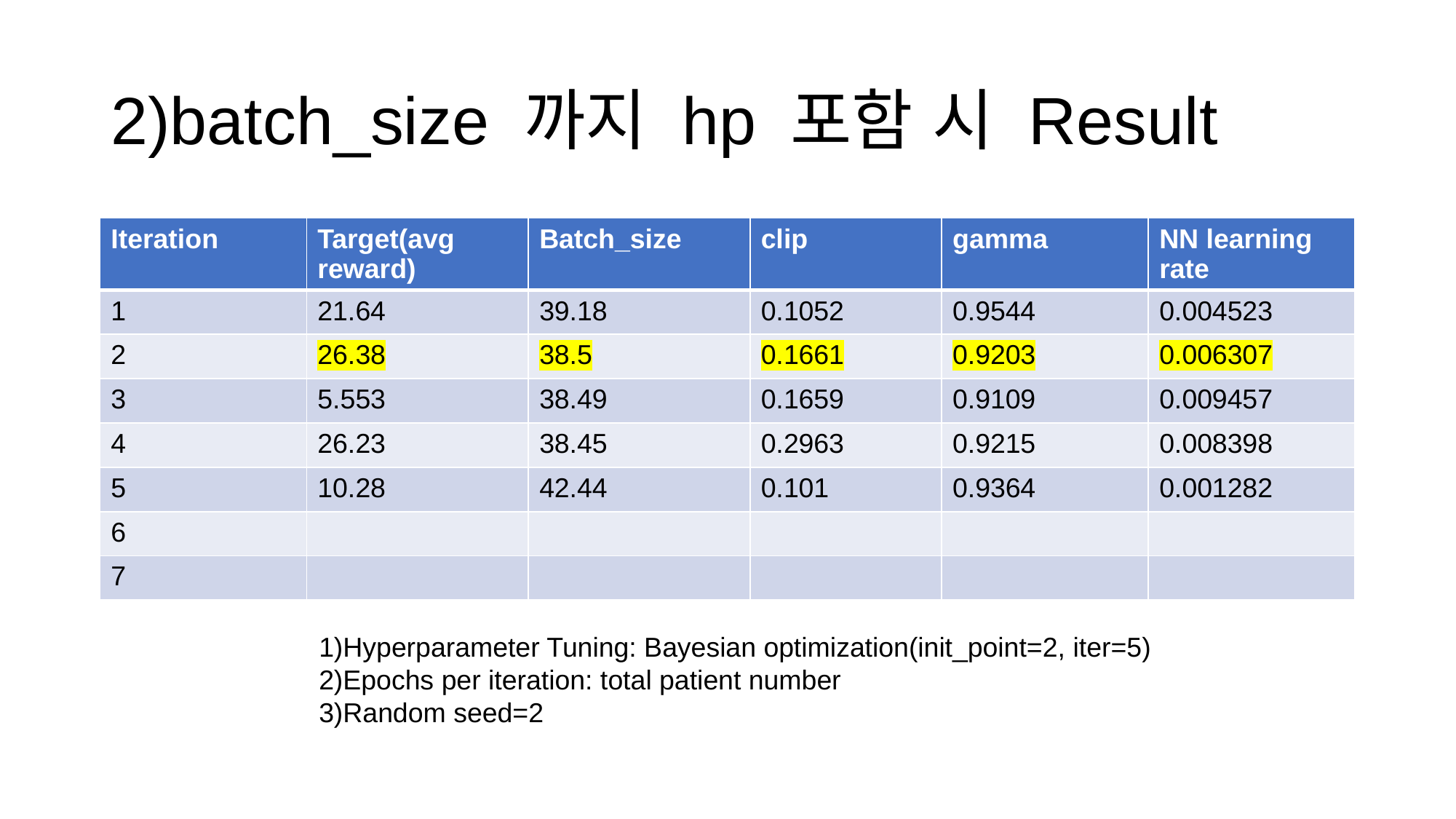

# 2)batch_size 까지 hp 포함 시 Result

| Iteration | Target(avg reward) | Batch\_size | clip | gamma | NN learning rate |
| --- | --- | --- | --- | --- | --- |
| 1 | 21.64 | 39.18 | 0.1052 | 0.9544 | 0.004523 |
| 2 | 26.38 | 38.5 | 0.1661 | 0.9203 | 0.006307 |
| 3 | 5.553 | 38.49 | 0.1659 | 0.9109 | 0.009457 |
| 4 | 26.23 | 38.45 | 0.2963 | 0.9215 | 0.008398 |
| 5 | 10.28 | 42.44 | 0.101 | 0.9364 | 0.001282 |
| 6 |  |  |  |  |  |
| 7 |  |  |  |  |  |
1)Hyperparameter Tuning: Bayesian optimization(init_point=2, iter=5)
2)Epochs per iteration: total patient number
3)Random seed=2